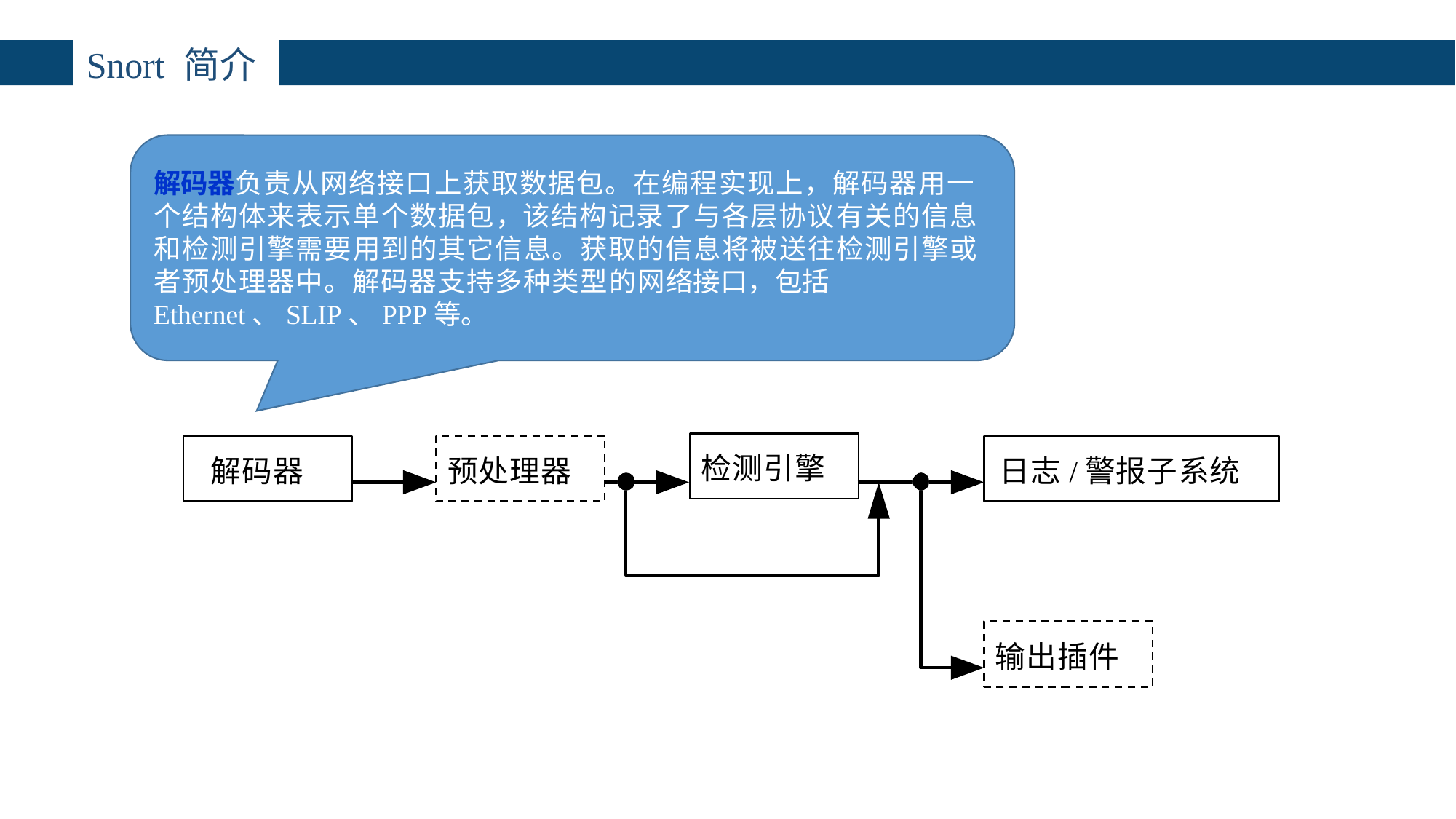

# Snort 简介
解码器负责从网络接口上获取数据包。在编程实现上，解码器用一个结构体来表示单个数据包，该结构记录了与各层协议有关的信息和检测引擎需要用到的其它信息。获取的信息将被送往检测引擎或者预处理器中。解码器支持多种类型的网络接口，包括Ethernet、SLIP、PPP等。
检测引擎
解码器
预处理器
日志/警报子系统

输出插件